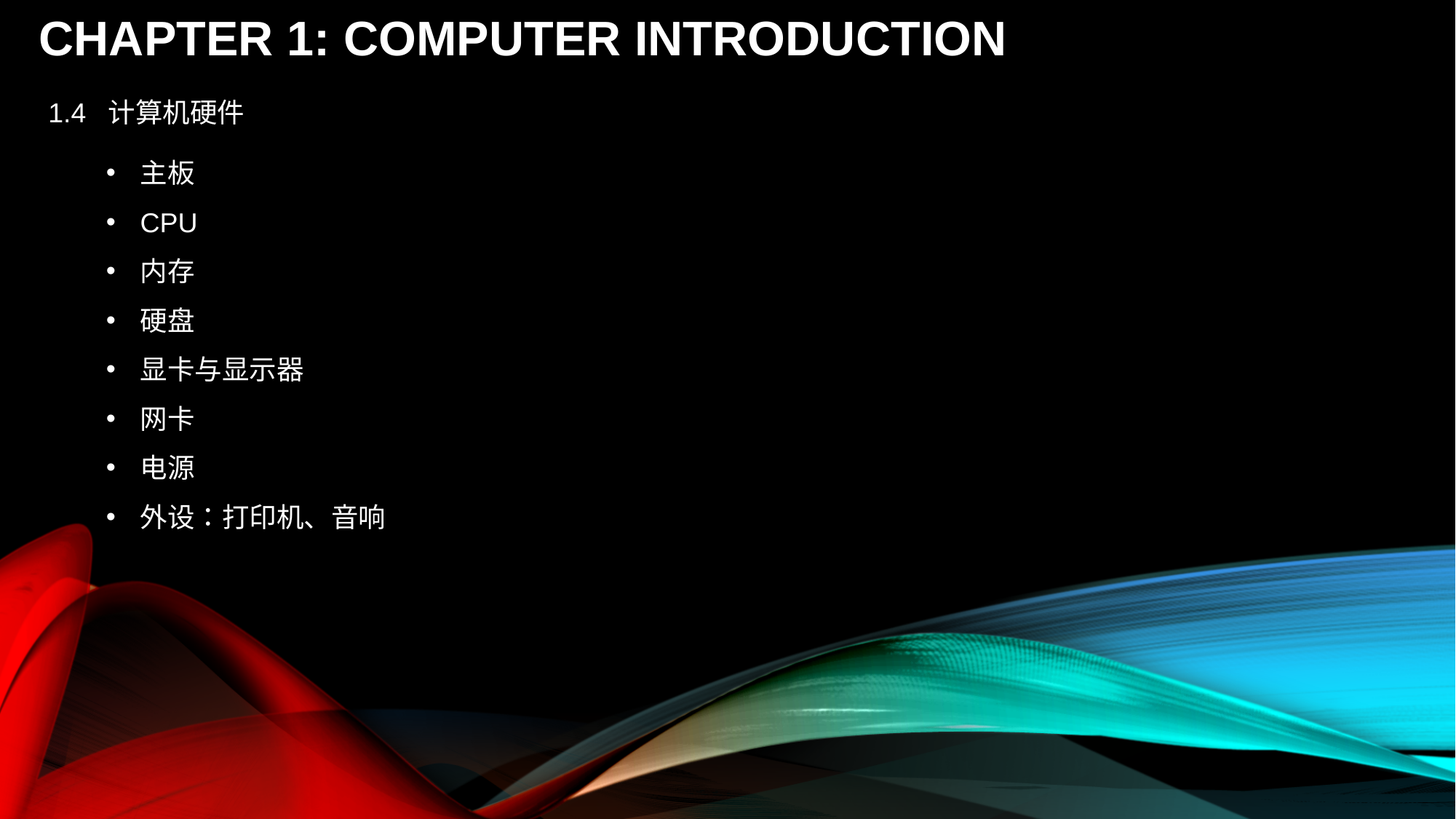

# Chapter 1: Computer introduction
1.4  计算机硬件
主板
CPU
内存
硬盘
显卡与显示器
网卡
电源
外设：打印机、音响